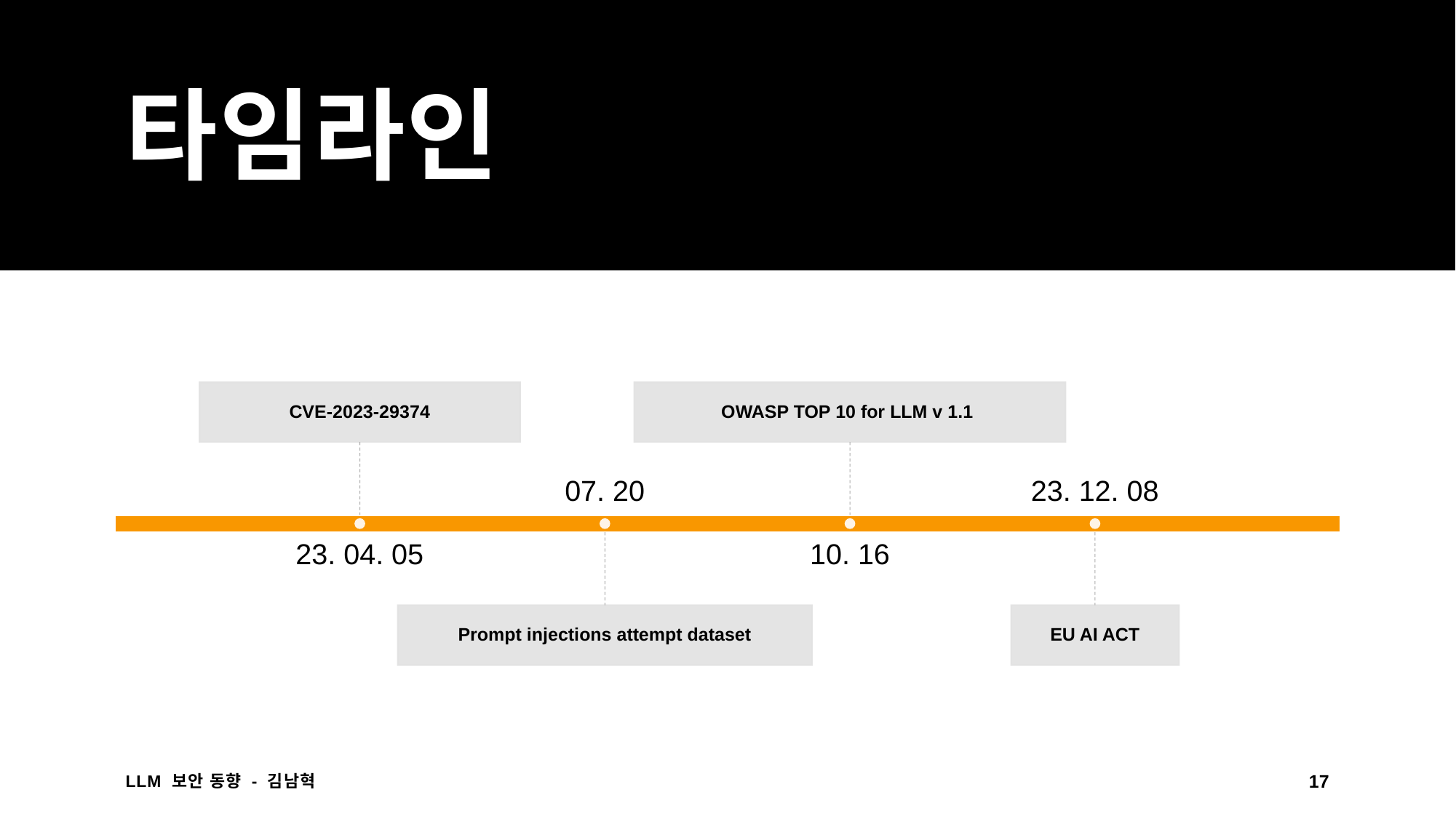

# 타임라인
23. 04. 05
CVE-2023-29374
07. 20
Prompt injections attempt dataset
10. 16
OWASP TOP 10 for LLM v 1.1
23. 12. 08
EU AI ACT
LLM 보안 동향 - 김남혁
17